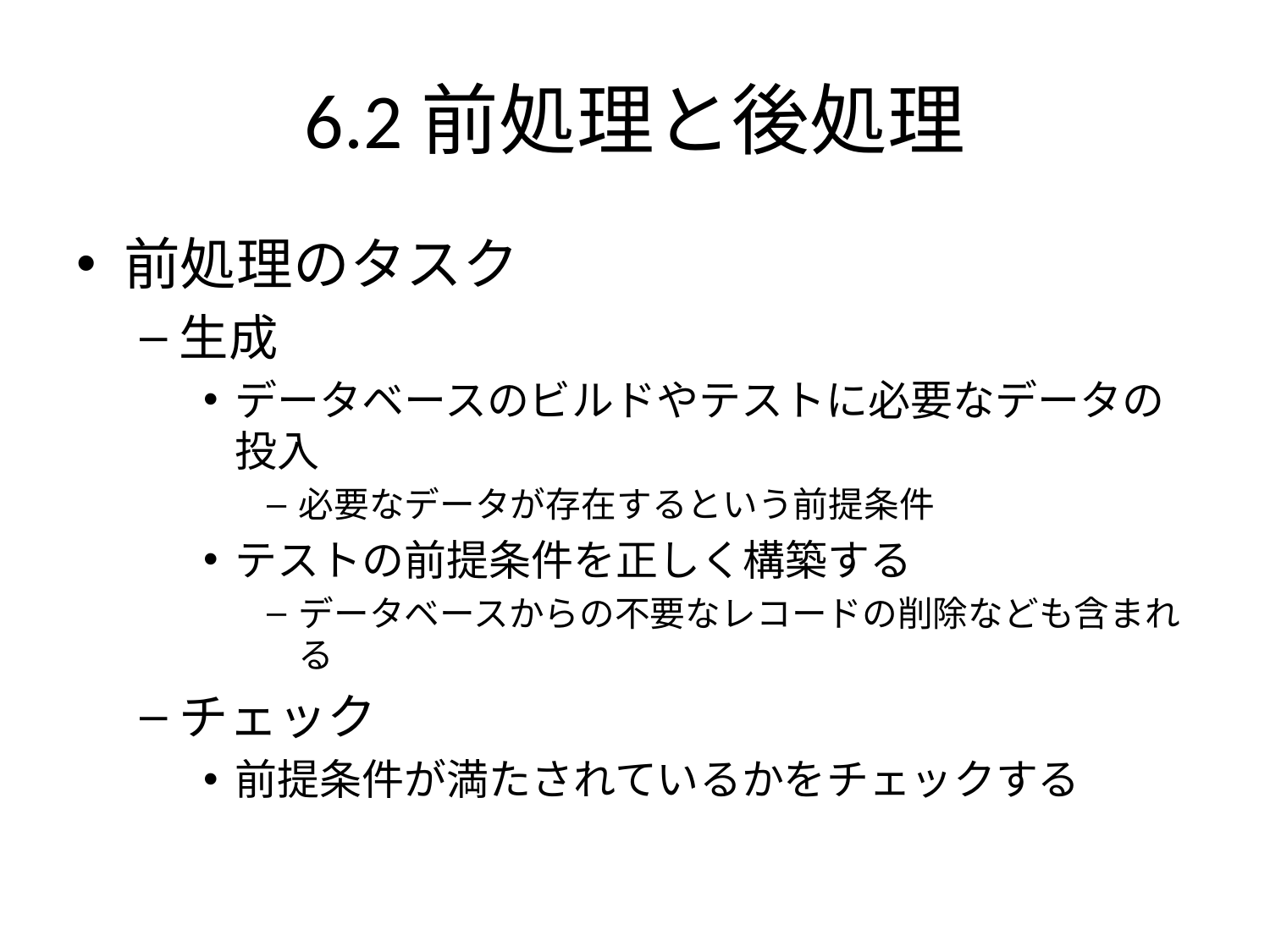

# 6.2前処理と後処理
前処理のタスク
生成
データベースのビルドやテストに必要なデータの投入
必要なデータが存在するという前提条件
テストの前提条件を正しく構築する
データベースからの不要なレコードの削除なども含まれる
チェック
前提条件が満たされているかをチェックする